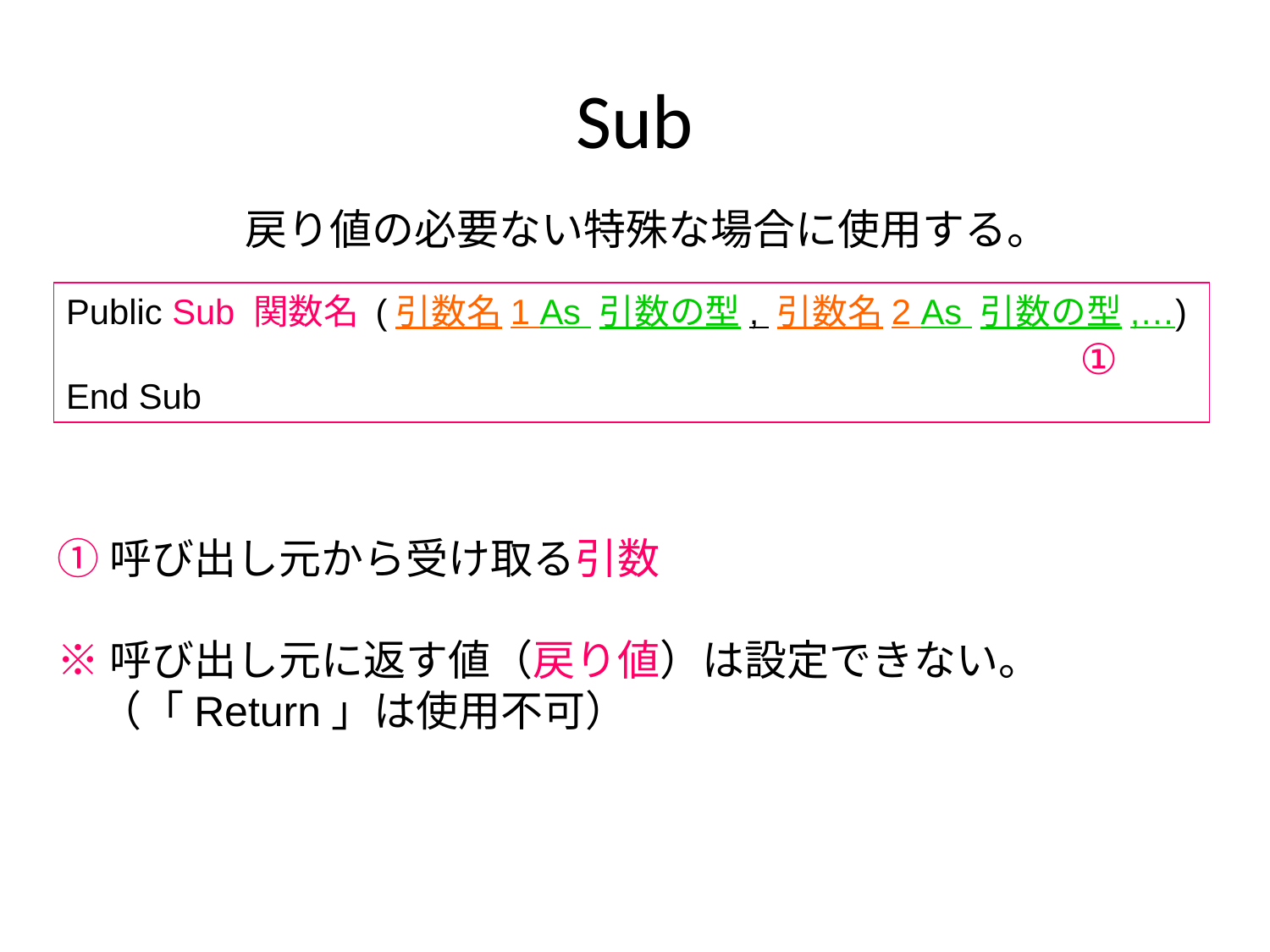

# Sub
戻り値の必要ない特殊な場合に使用する。
Public Sub 関数名 (引数名1 As 引数の型, 引数名2 As 引数の型,…)

End Sub
①
①呼び出し元から受け取る引数

※呼び出し元に返す値（戻り値）は設定できない。
　（「Return」は使用不可）